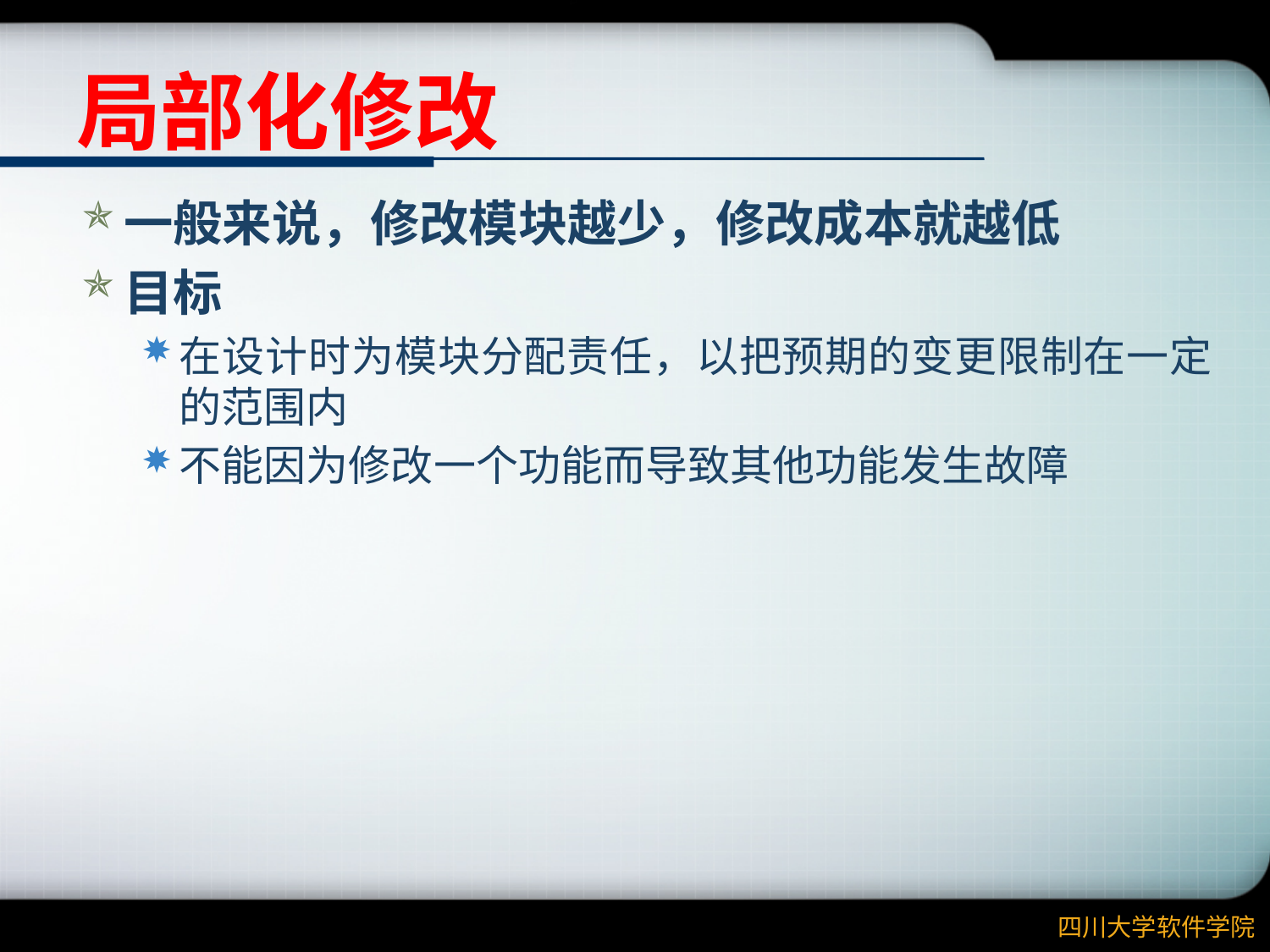

# 局部化修改
一般来说，修改模块越少，修改成本就越低
目标
在设计时为模块分配责任，以把预期的变更限制在一定的范围内
不能因为修改一个功能而导致其他功能发生故障